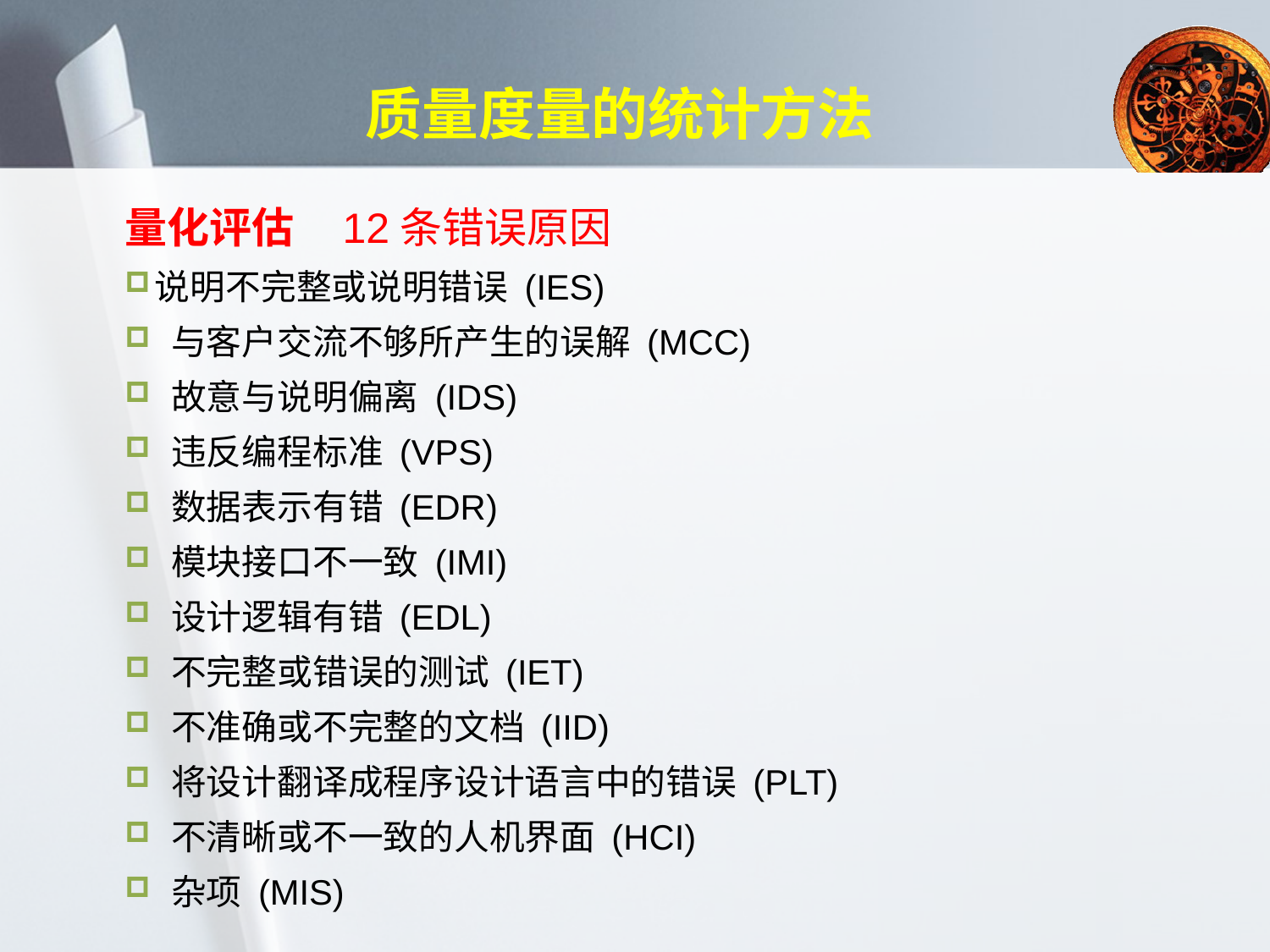

# 质量度量的统计方法
量化评估    12条错误原因
说明不完整或说明错误 (IES)
 与客户交流不够所产生的误解 (MCC)
 故意与说明偏离 (IDS)
 违反编程标准 (VPS)
 数据表示有错 (EDR)
 模块接口不一致 (IMI)
 设计逻辑有错 (EDL)
 不完整或错误的测试 (IET)
 不准确或不完整的文档 (IID)
 将设计翻译成程序设计语言中的错误 (PLT)
 不清晰或不一致的人机界面 (HCI)
 杂项 (MIS)